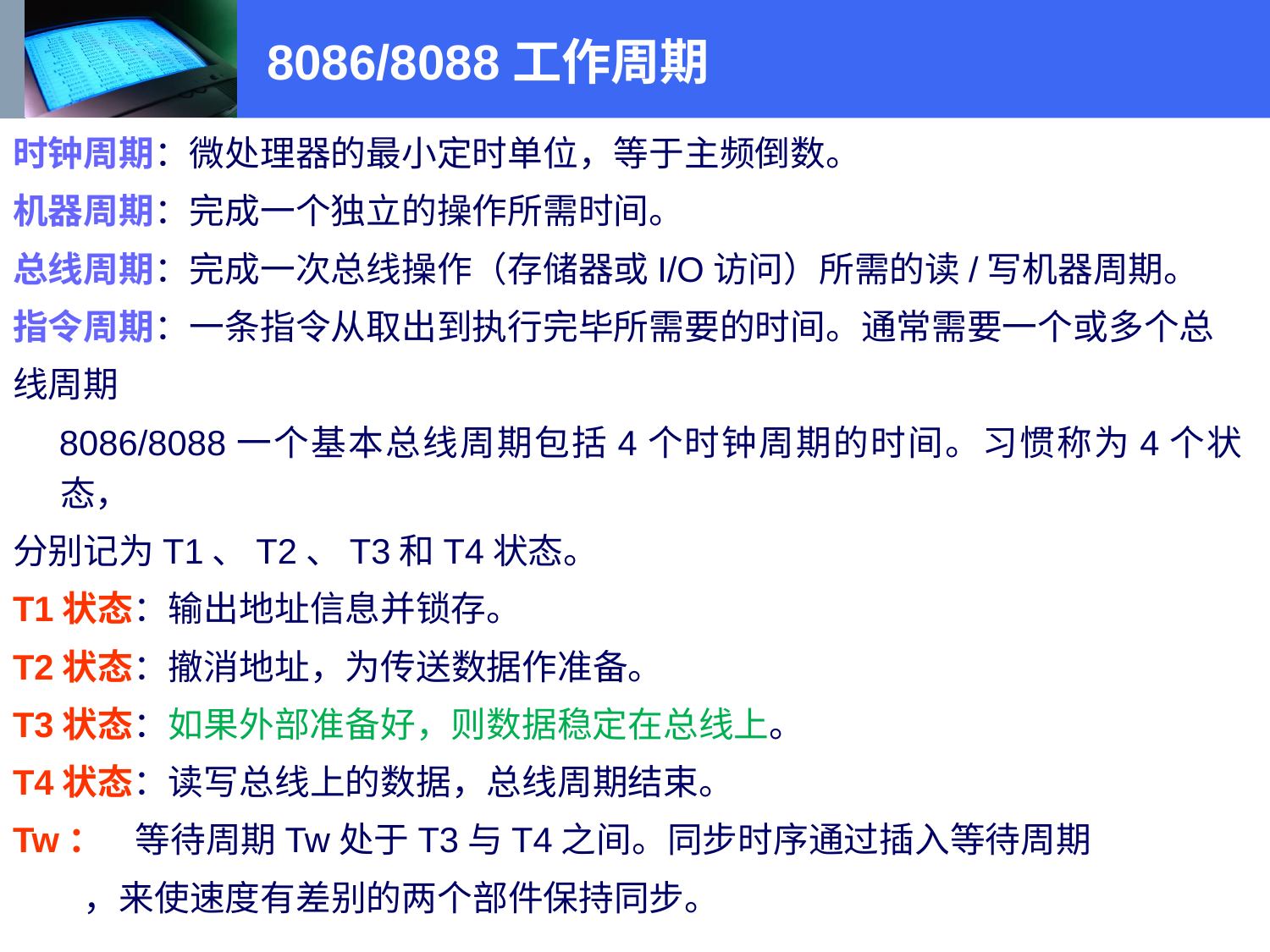

# 8086/8088工作周期
时钟周期：微处理器的最小定时单位，等于主频倒数。
机器周期：完成一个独立的操作所需时间。
总线周期：完成一次总线操作（存储器或I/O访问）所需的读/写机器周期。
指令周期：一条指令从取出到执行完毕所需要的时间。通常需要一个或多个总
线周期
    8086/8088一个基本总线周期包括4个时钟周期的时间。习惯称为4个状态，
分别记为T1、T2、T3和T4状态。
T1状态：输出地址信息并锁存。
T2状态：撤消地址，为传送数据作准备。
T3状态：如果外部准备好，则数据稳定在总线上。
T4状态：读写总线上的数据，总线周期结束。
Tw：    等待周期Tw处于T3与T4之间。同步时序通过插入等待周期
        ，来使速度有差别的两个部件保持同步。